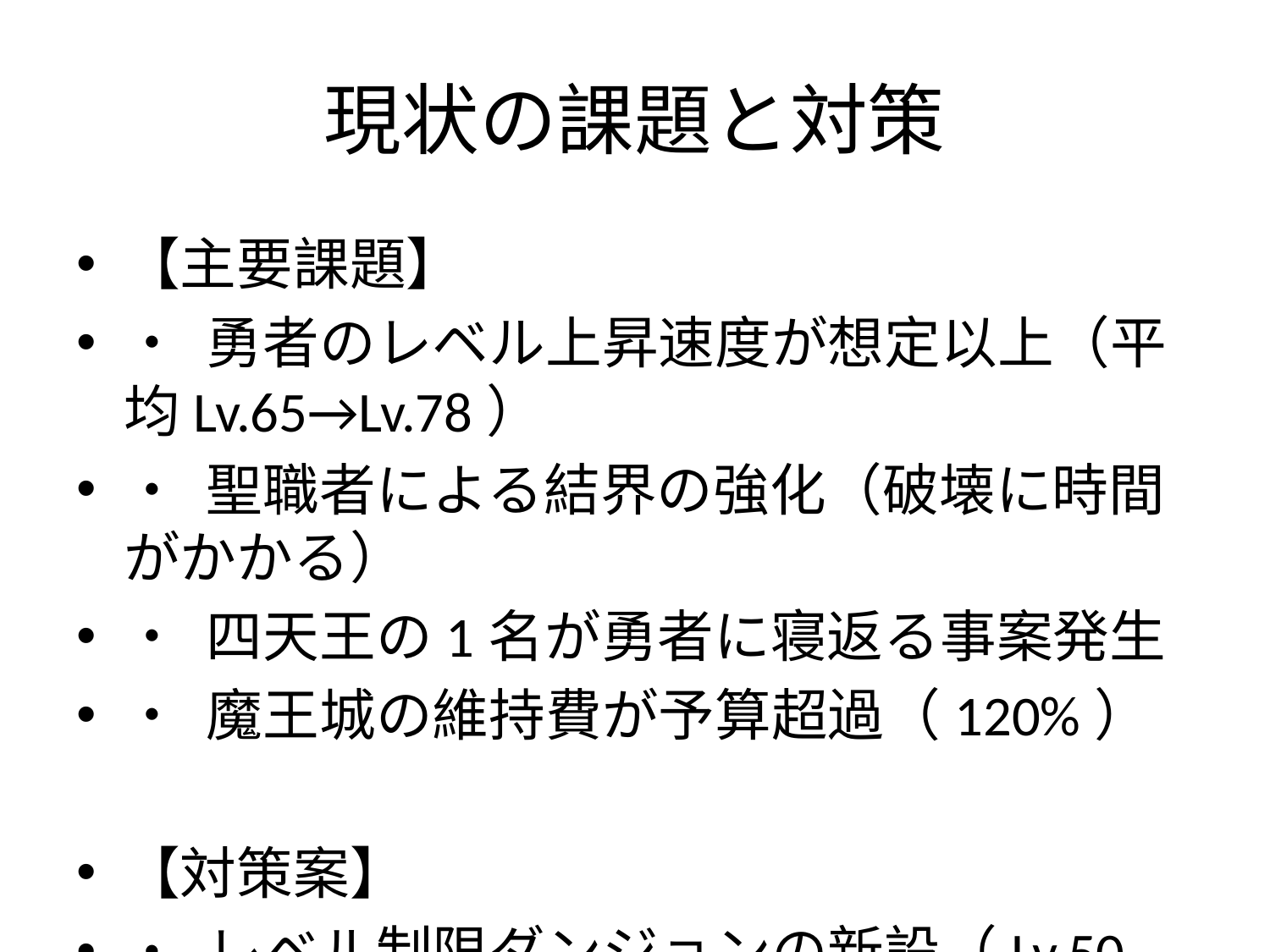

# 現状の課題と対策
【主要課題】
• 勇者のレベル上昇速度が想定以上（平均Lv.65→Lv.78）
• 聖職者による結界の強化（破壊に時間がかかる）
• 四天王の1名が勇者に寝返る事案発生
• 魔王城の維持費が予算超過（120%）

【対策案】
• レベル制限ダンジョンの新設（Lv.50以下専用）
• 呪術師部隊の増強（結界破壊専門チーム）
• 四天王への忠誠心教育プログラムの実施
• 魔王城の省エネ化（魔力消費30%削減目標）
• 勇者育成妨害工作の強化（冒険者ギルドへの潜入）